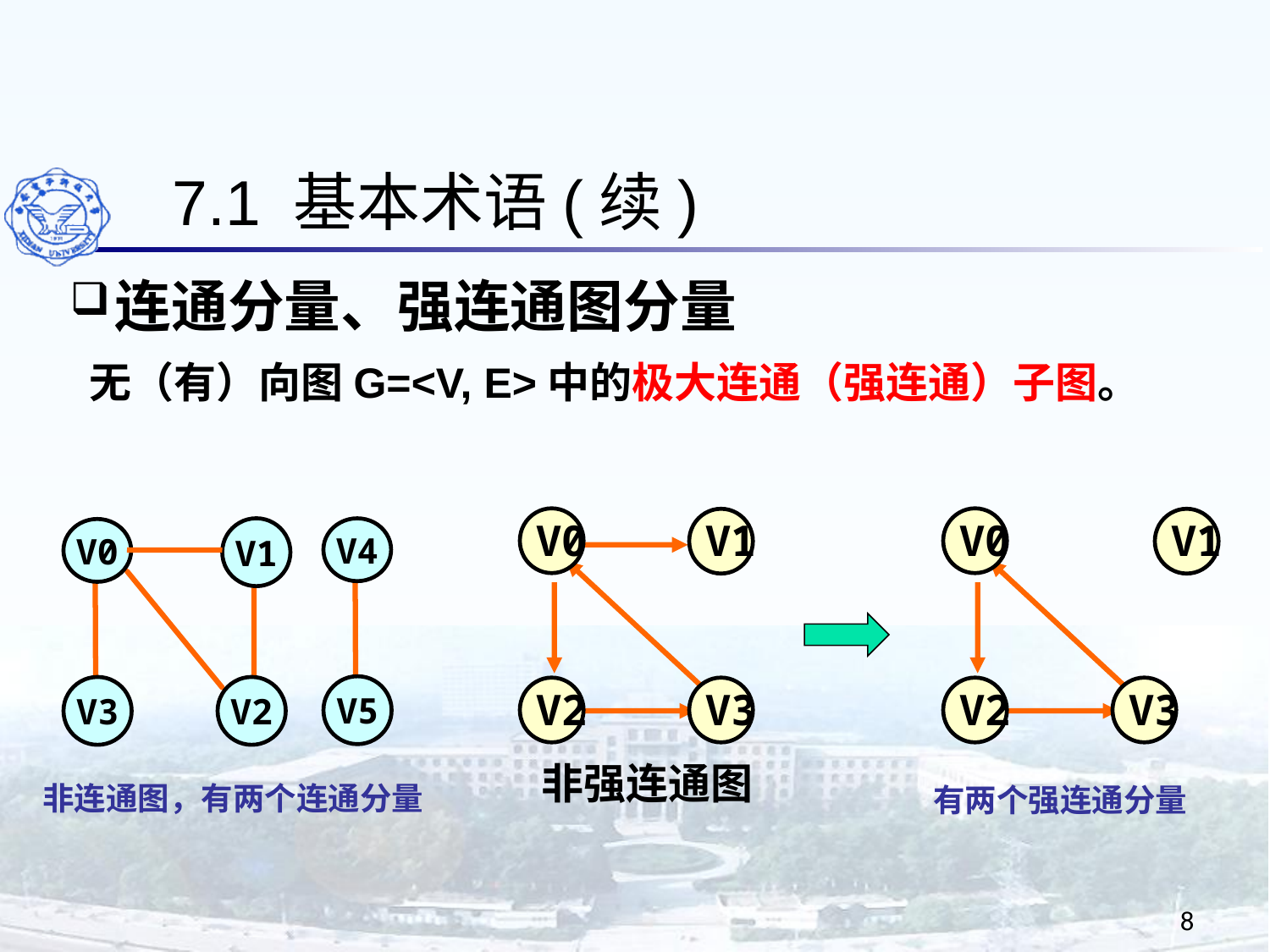

7.1 基本术语(续)
连通分量、强连通图分量
  无（有）向图G=<V, E>中的极大连通（强连通）子图。
 V0

 V1

 V2

 V3

 V0

 V1

V1
V4
V0

V5
V3
V2

 V2

 V3

非强连通图
非连通图，有两个连通分量
有两个强连通分量
8